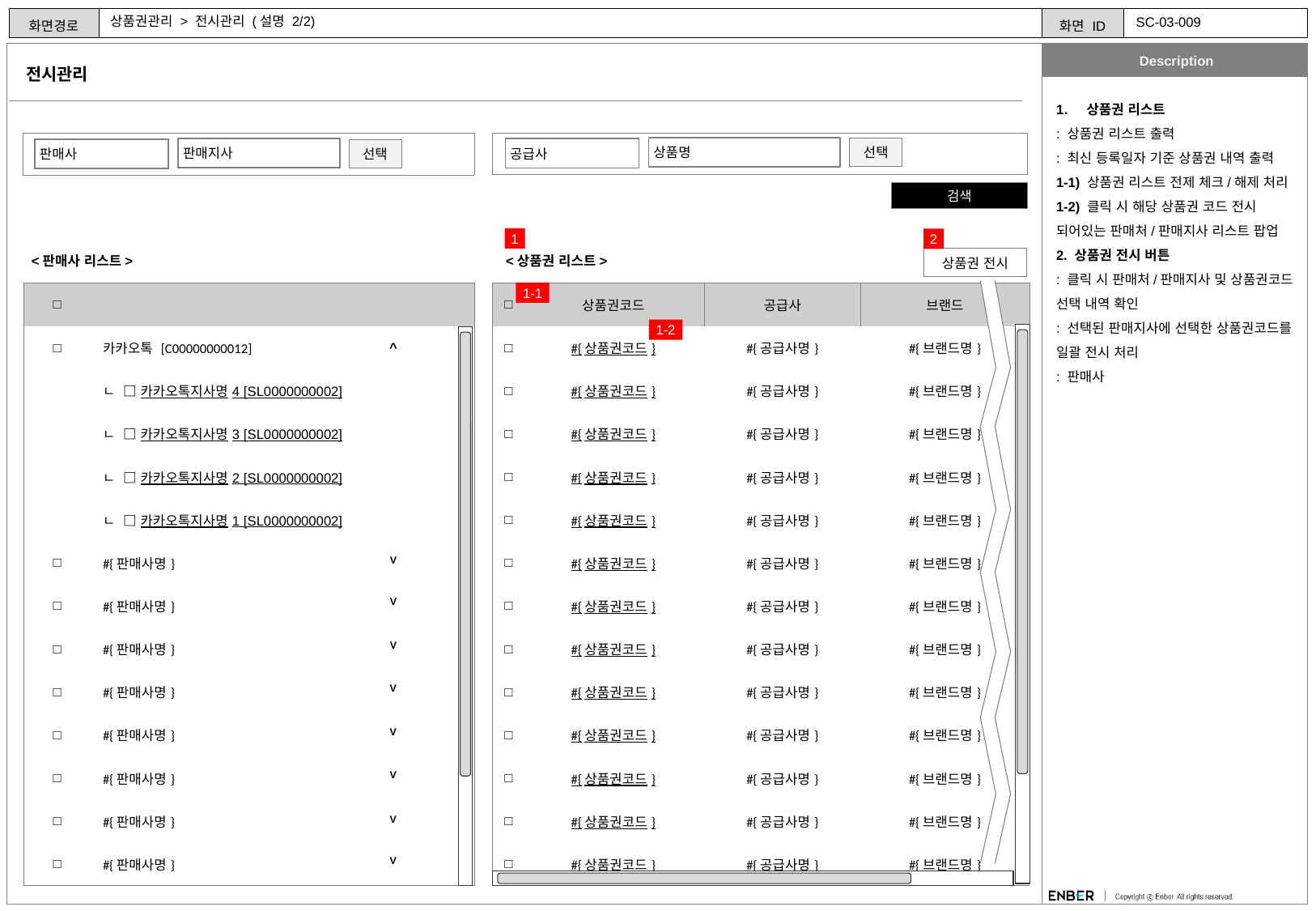

# 상품권관리 > 전시관리 (설명 2/2)
SC-03-009
전시관리

상품권 리스트
: 상품권 리스트 출력
: 최신 등록일자 기준 상품권 내역 출력
1-1) 상품권 리스트 전제 체크/해제 처리
1-2) 클릭 시 해당 상품권 코드 전시 되어있는 판매처/판매지사 리스트 팝업
2. 상품권 전시 버튼
: 클릭 시 판매처/판매지사 및 상품권코드 선택 내역 확인
: 선택된 판매지사에 선택한 상품권코드를 일괄 전시 처리
: 판매사
|  |
| --- |
|  |
| --- |
상품명
선택
판매지사
공급사
판매사
선택
검색
1
2
<상품권 리스트>
<판매사 리스트>
상품권 전시

1-1
| □ |  |
| --- | --- |
| □ | 카카오톡 [C00000000012] |
|  | ㄴ □ 카카오톡지사명4 [SL0000000002] |
|  | ㄴ □ 카카오톡지사명3 [SL0000000002] |
|  | ㄴ □ 카카오톡지사명2 [SL0000000002] |
|  | ㄴ □ 카카오톡지사명1 [SL0000000002] |
| □ | #{판매사명} |
| □ | #{판매사명} |
| □ | #{판매사명} |
| □ | #{판매사명} |
| □ | #{판매사명} |
| □ | #{판매사명} |
| □ | #{판매사명} |
| □ | #{판매사명} |
| □ | 상품권코드 | 공급사 | 브랜드 |
| --- | --- | --- | --- |
| □ | #{상품권코드} | #{공급사명} | #{브랜드명} |
| □ | #{상품권코드} | #{공급사명} | #{브랜드명} |
| □ | #{상품권코드} | #{공급사명} | #{브랜드명} |
| □ | #{상품권코드} | #{공급사명} | #{브랜드명} |
| □ | #{상품권코드} | #{공급사명} | #{브랜드명} |
| □ | #{상품권코드} | #{공급사명} | #{브랜드명} |
| □ | #{상품권코드} | #{공급사명} | #{브랜드명} |
| □ | #{상품권코드} | #{공급사명} | #{브랜드명} |
| □ | #{상품권코드} | #{공급사명} | #{브랜드명} |
| □ | #{상품권코드} | #{공급사명} | #{브랜드명} |
| □ | #{상품권코드} | #{공급사명} | #{브랜드명} |
| □ | #{상품권코드} | #{공급사명} | #{브랜드명} |
| □ | #{상품권코드} | #{공급사명} | #{브랜드명} |
1-2

^
V
V

V
V
V
V
V
V